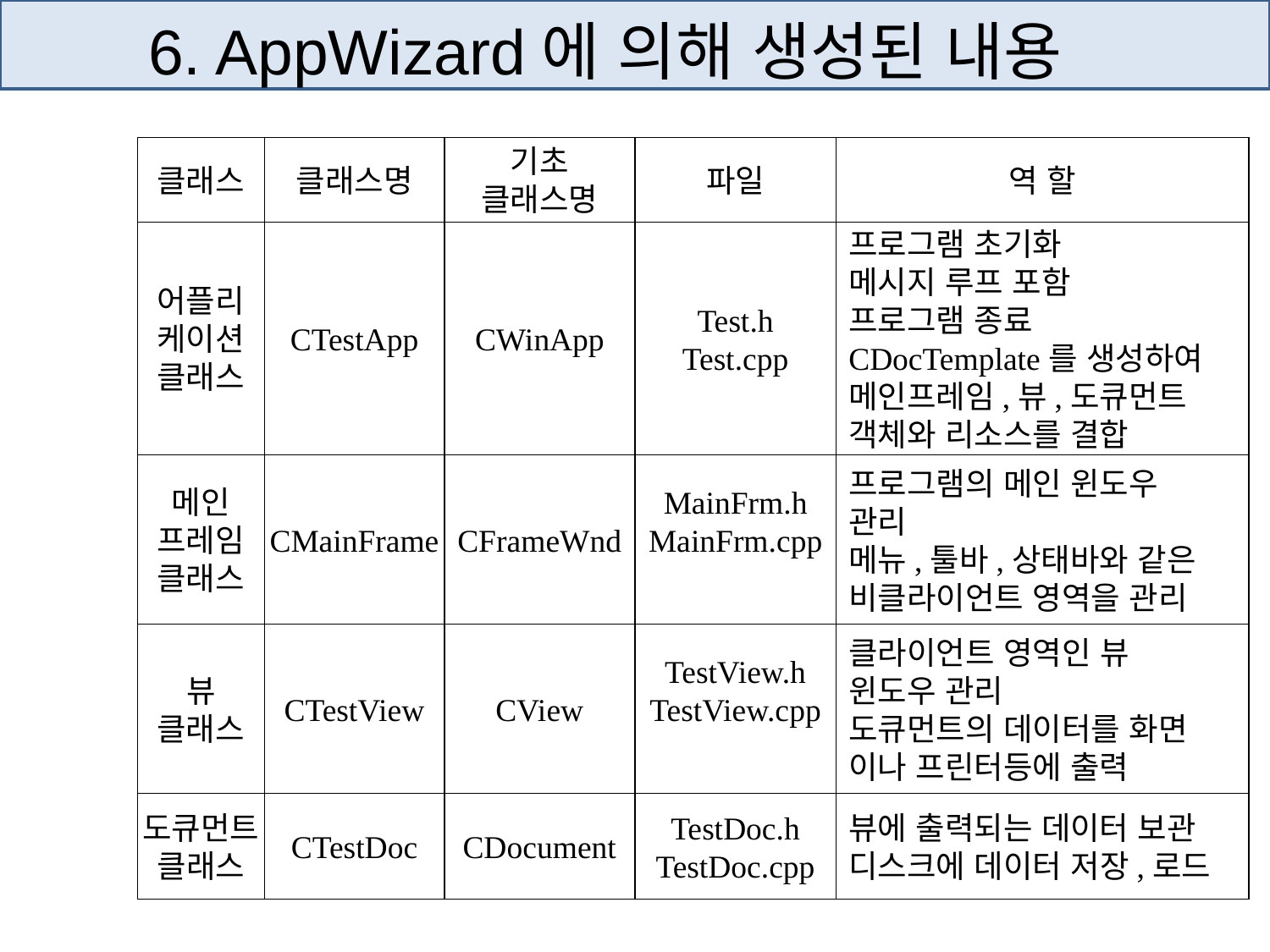

# 6. AppWizard에 의해 생성된 내용
클래스
클래스명
기초
클래스명
파일
역 할
어플리
케이션
클래스
CTestApp
CWinApp
Test.h
Test.cpp
프로그램 초기화
메시지 루프 포함
프로그램 종료
CDocTemplate를 생성하여
메인프레임,뷰,도큐먼트
객체와 리소스를 결합
메인
프레임
클래스
CMainFrame
CFrameWnd
MainFrm.h
MainFrm.cpp

프로그램의 메인 윈도우
관리
메뉴,툴바,상태바와 같은
비클라이언트 영역을 관리
뷰
클래스
CTestView
CView
TestView.h
TestView.cpp

클라이언트 영역인 뷰
윈도우 관리
도큐먼트의 데이터를 화면
이나 프린터등에 출력
도큐먼트
클래스
CTestDoc
CDocument
TestDoc.h
TestDoc.cpp
뷰에 출력되는 데이터 보관
디스크에 데이터 저장,로드